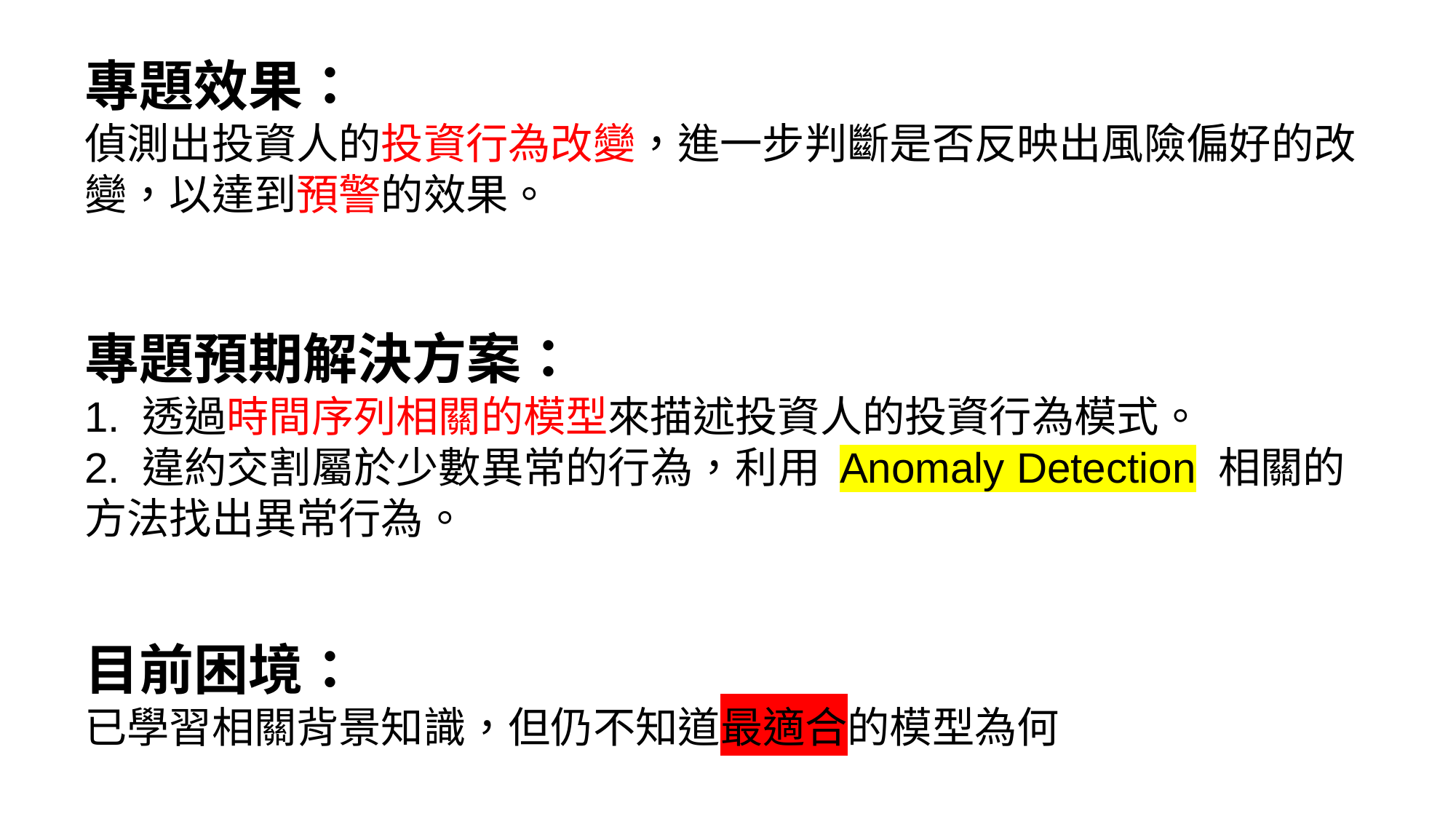

專題效果：
偵測出投資人的投資行為改變，進一步判斷是否反映出風險偏好的改變，以達到預警的效果。
專題預期解決方案：
1. 透過時間序列相關的模型來描述投資人的投資行為模式。
2. 違約交割屬於少數異常的行為，利用 Anomaly Detection 相關的方法找出異常行為。
目前困境：
已學習相關背景知識，但仍不知道最適合的模型為何